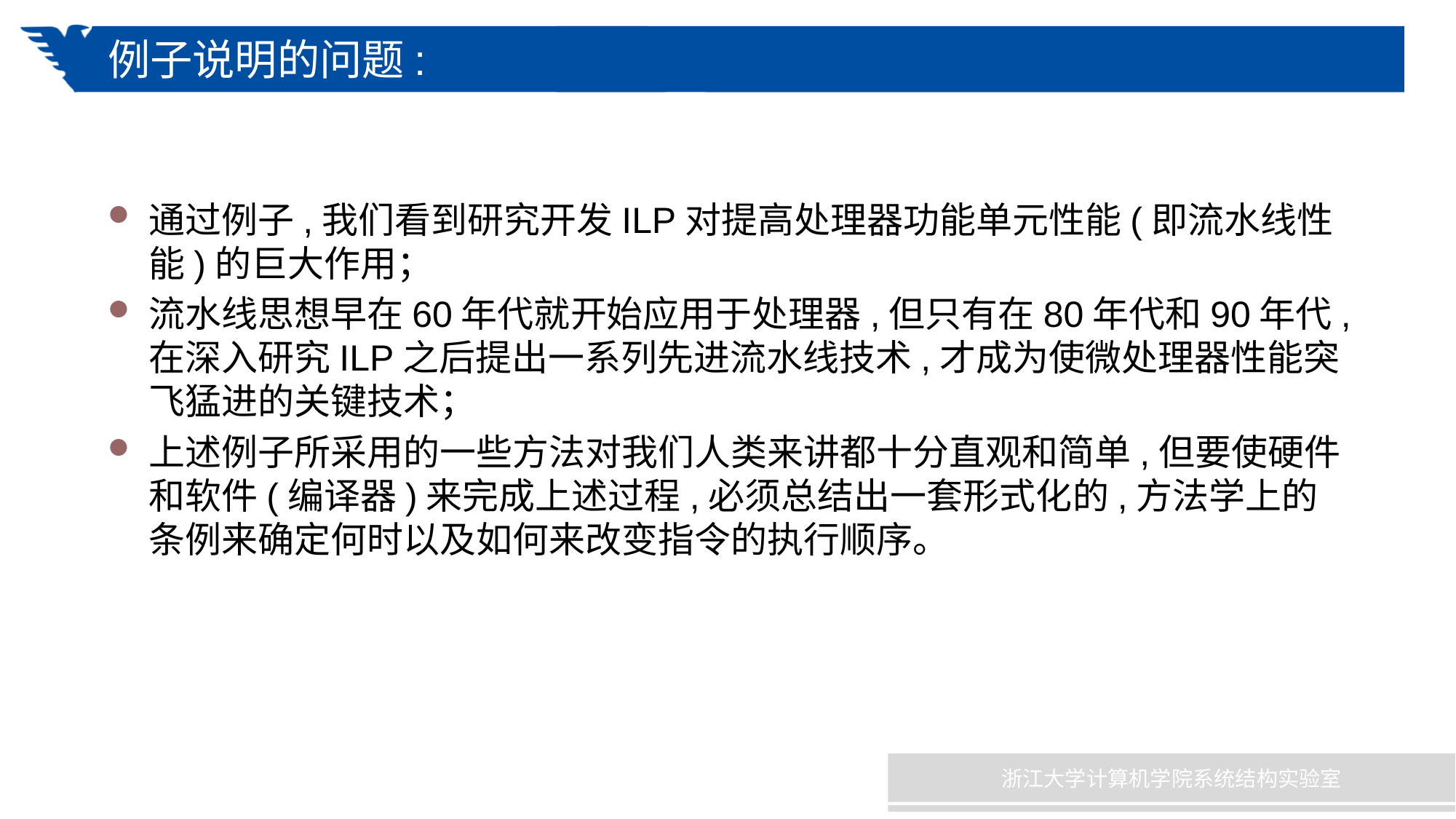

# 例子说明的问题:
通过例子,我们看到研究开发ILP对提高处理器功能单元性能(即流水线性能)的巨大作用；
流水线思想早在60年代就开始应用于处理器,但只有在80年代和90年代,在深入研究ILP之后提出一系列先进流水线技术,才成为使微处理器性能突飞猛进的关键技术；
上述例子所采用的一些方法对我们人类来讲都十分直观和简单,但要使硬件和软件(编译器)来完成上述过程,必须总结出一套形式化的,方法学上的条例来确定何时以及如何来改变指令的执行顺序。